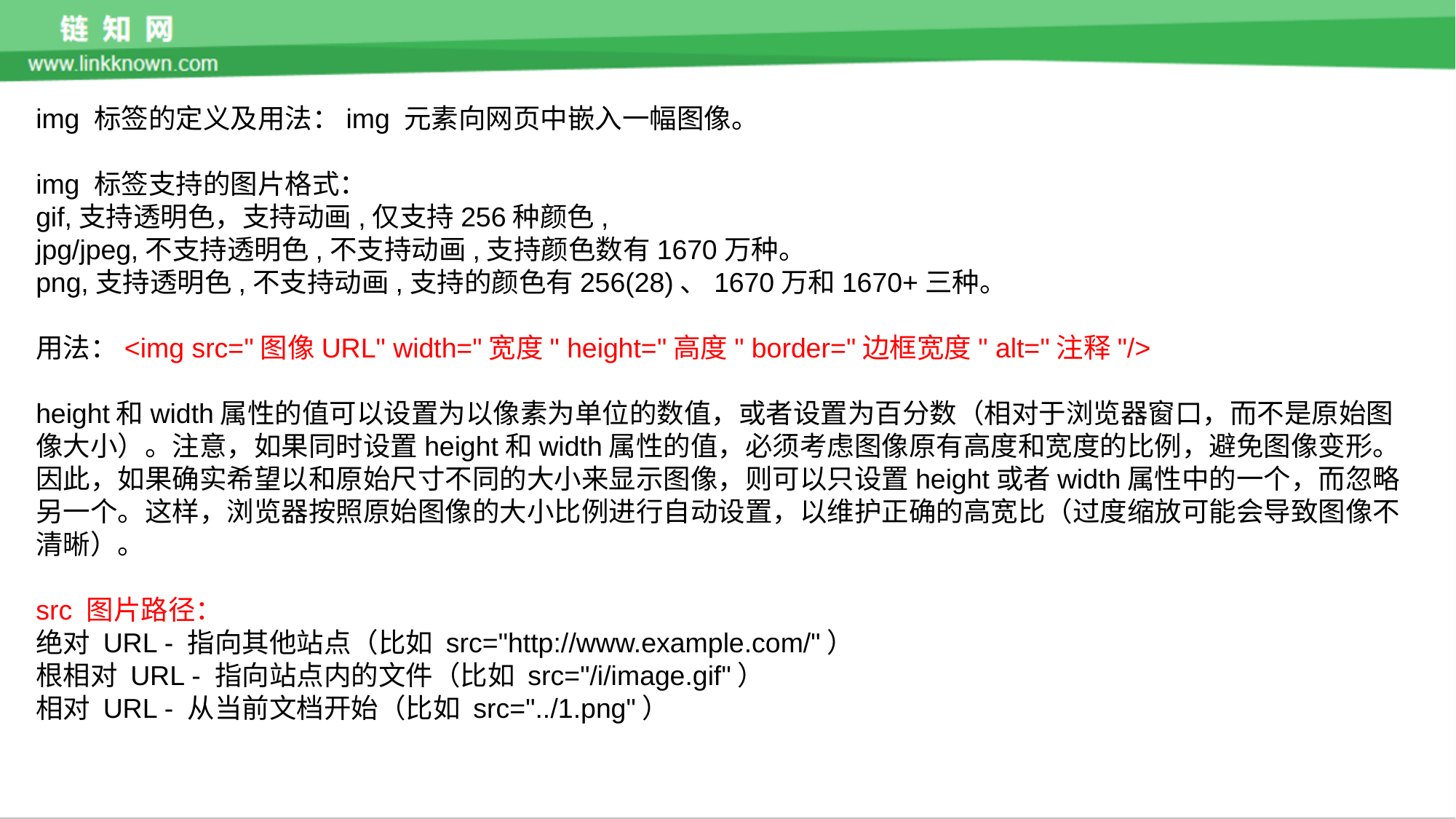

img 标签的定义及用法：img 元素向网页中嵌入一幅图像。

img 标签支持的图片格式：
gif,支持透明色，支持动画,仅支持256种颜色,
jpg/jpeg,不支持透明色,不支持动画,支持颜色数有1670万种。
png,支持透明色,不支持动画,支持的颜色有256(28)、1670万和1670+三种。

用法：<img src="图像URL" width="宽度" height="高度" border="边框宽度" alt="注释"/>

height和width属性的值可以设置为以像素为单位的数值，或者设置为百分数（相对于浏览器窗口，而不是原始图像大小）。注意，如果同时设置height和width属性的值，必须考虑图像原有高度和宽度的比例，避免图像变形。因此，如果确实希望以和原始尺寸不同的大小来显示图像，则可以只设置height或者width属性中的一个，而忽略另一个。这样，浏览器按照原始图像的大小比例进行自动设置，以维护正确的高宽比（过度缩放可能会导致图像不清晰）。

src 图片路径：
绝对 URL - 指向其他站点（比如 src="http://www.example.com/"）
根相对 URL - 指向站点内的文件（比如 src="/i/image.gif"）
相对 URL - 从当前文档开始（比如 src="../1.png"）